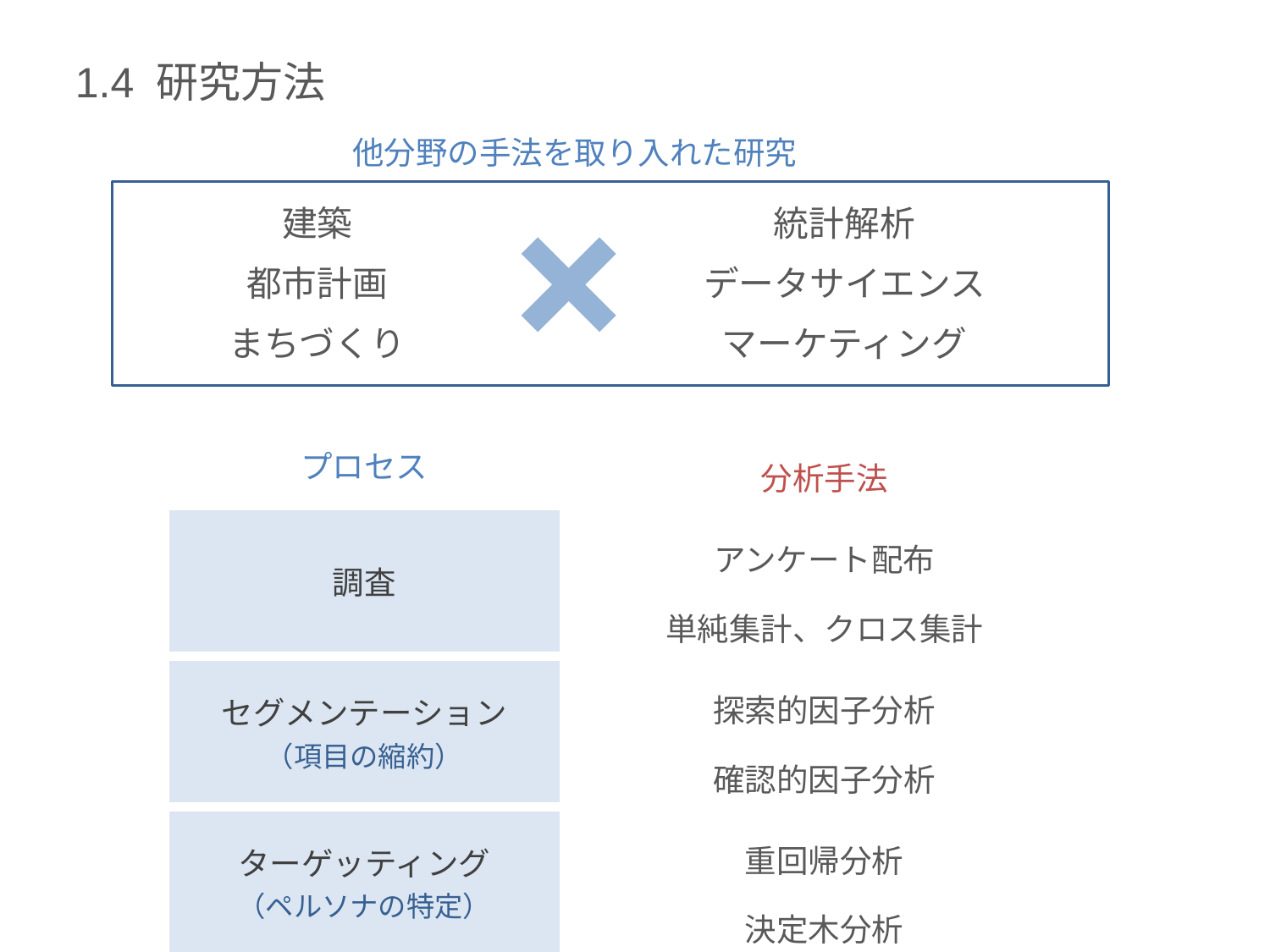

# 1.4 研究方法
他分野の手法を取り入れた研究

建築
都市計画
まちづくり
統計解析
データサイエンス
マーケティング

| プロセス | 分析手法 |
| --- | --- |
| 調査 | アンケート配布 単純集計、クロス集計 |
| セグメンテーション （項目の縮約） | 探索的因子分析 確認的因子分析 |
| ターゲッティング （ペルソナの特定） | 重回帰分析 決定木分析 |